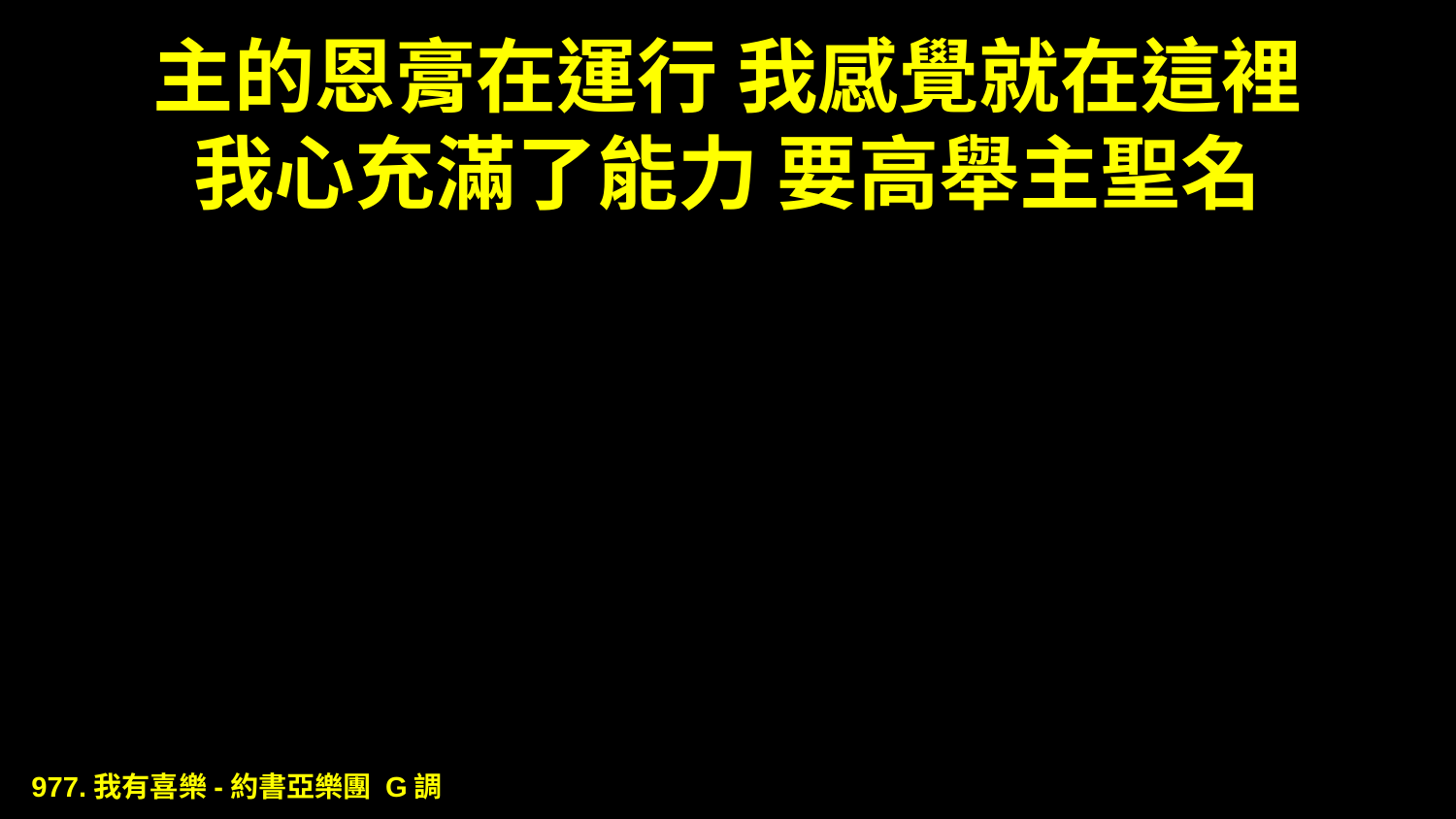

# 主的恩膏在運行 我感覺就在這裡 我心充滿了能力 要高舉主聖名
977.我有喜樂-約書亞樂團 G調